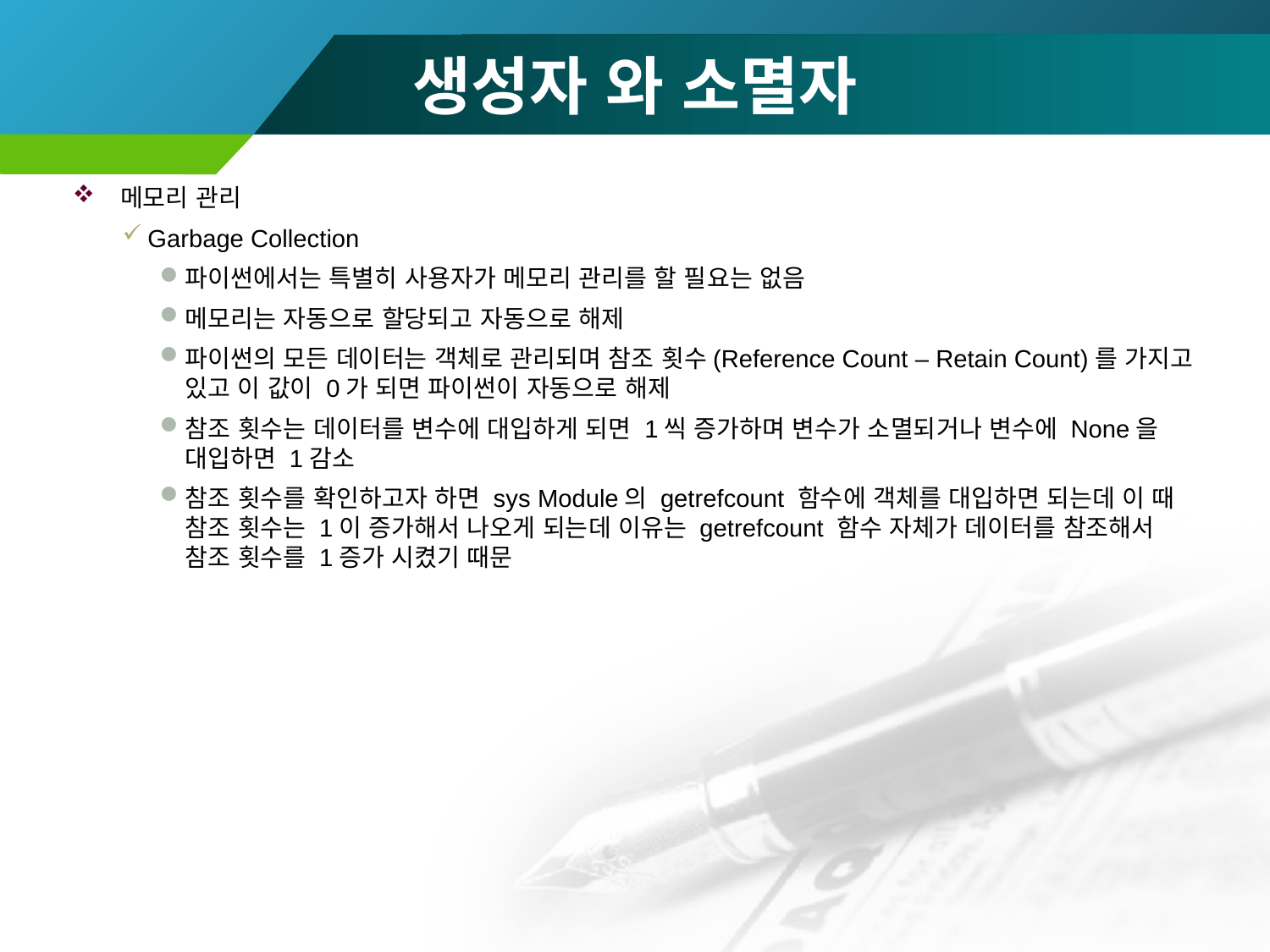

# 생성자 와 소멸자
메모리 관리
Garbage Collection
파이썬에서는 특별히 사용자가 메모리 관리를 할 필요는 없음
메모리는 자동으로 할당되고 자동으로 해제
파이썬의 모든 데이터는 객체로 관리되며 참조 횟수(Reference Count – Retain Count)를 가지고 있고 이 값이 0가 되면 파이썬이 자동으로 해제
참조 횟수는 데이터를 변수에 대입하게 되면 1씩 증가하며 변수가 소멸되거나 변수에 None을 대입하면 1감소
참조 횟수를 확인하고자 하면 sys Module의 getrefcount 함수에 객체를 대입하면 되는데 이 때 참조 횟수는 1이 증가해서 나오게 되는데 이유는 getrefcount 함수 자체가 데이터를 참조해서 참조 횟수를 1증가 시켰기 때문